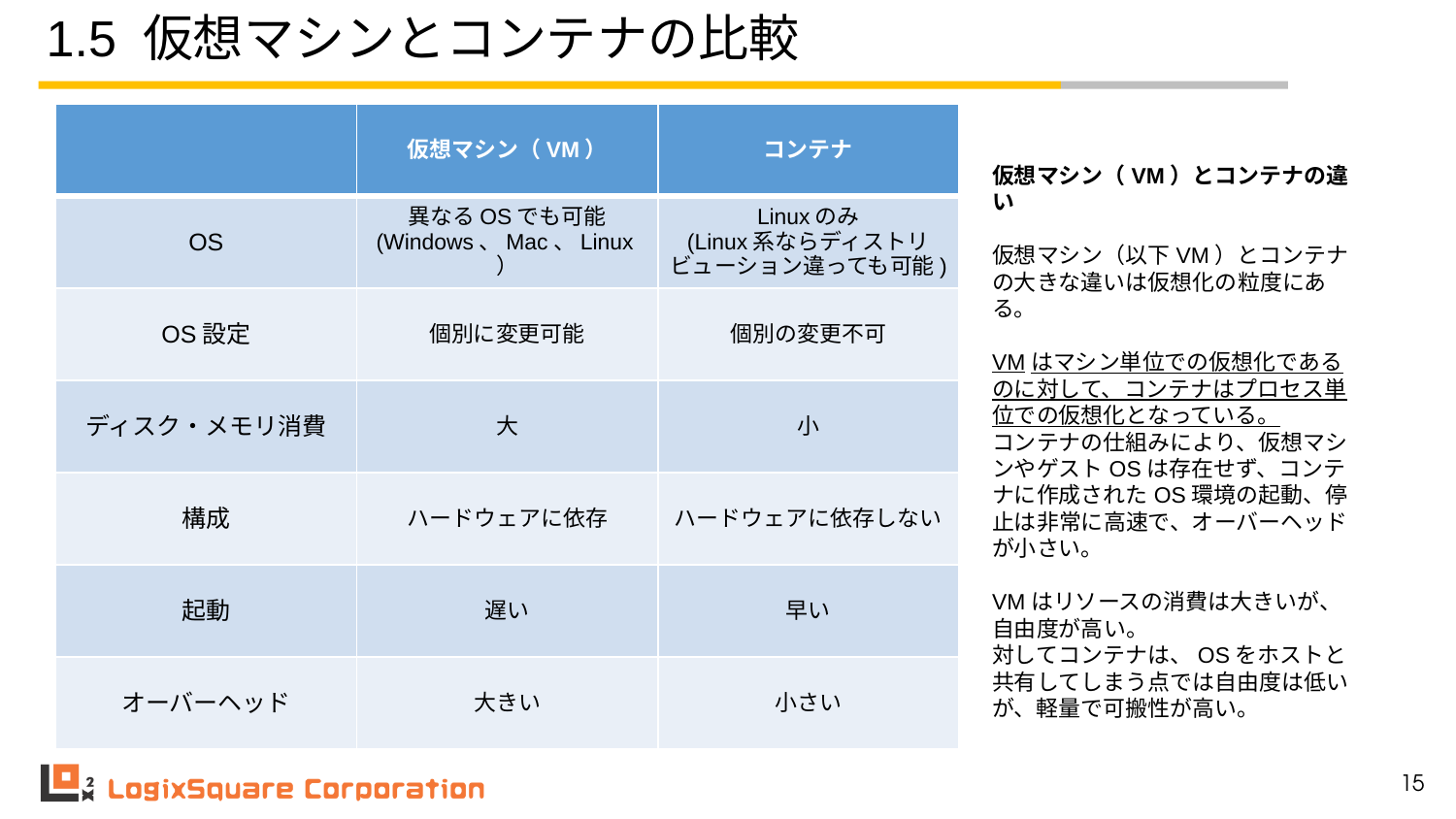

# 1.5 仮想マシンとコンテナの比較
|  | 仮想マシン（VM） | コンテナ |
| --- | --- | --- |
| OS | 異なるOSでも可能 (Windows、Mac、Linux） | Linuxのみ (Linux系ならディストリビューション違っても可能) |
| OS設定 | 個別に変更可能 | 個別の変更不可 |
| ディスク・メモリ消費 | 大 | 小 |
| 構成 | ハードウェアに依存 | ハードウェアに依存しない |
| 起動 | 遅い | 早い |
| オーバーヘッド | 大きい | 小さい |
仮想マシン（VM）とコンテナの違い

仮想マシン（以下VM）とコンテナの大きな違いは仮想化の粒度にある。

VMはマシン単位での仮想化であるのに対して、コンテナはプロセス単位での仮想化となっている。
コンテナの仕組みにより、仮想マシンやゲストOSは存在せず、コンテナに作成されたOS環境の起動、停止は非常に高速で、オーバーヘッドが小さい。

VMはリソースの消費は大きいが、自由度が高い。
対してコンテナは、OSをホストと共有してしまう点では自由度は低いが、軽量で可搬性が高い。
15